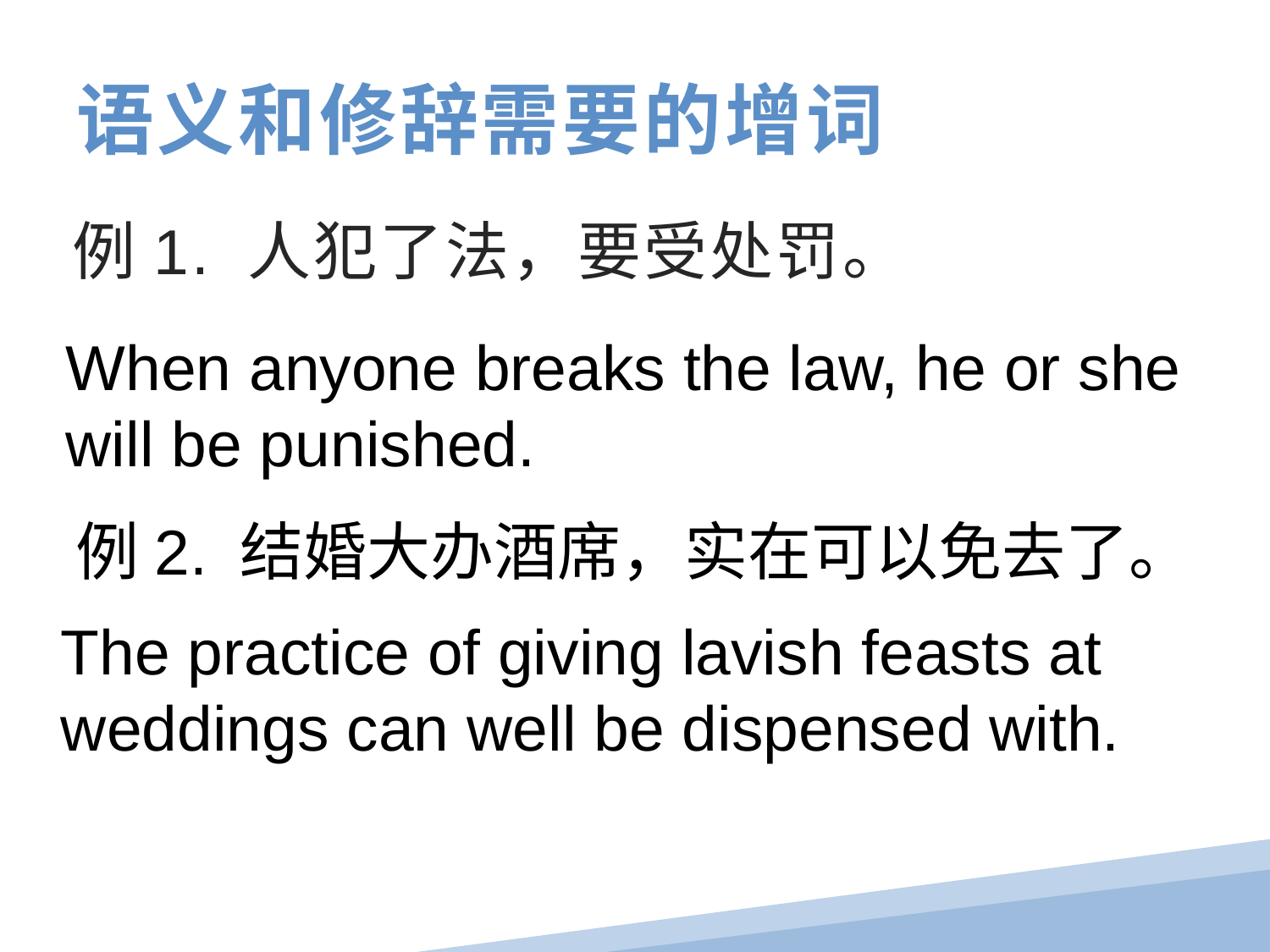

语义和修辞需要的增词
例1. 人犯了法，要受处罚。
When anyone breaks the law, he or she will be punished.
例2. 结婚大办酒席，实在可以免去了。
The practice of giving lavish feasts at weddings can well be dispensed with.